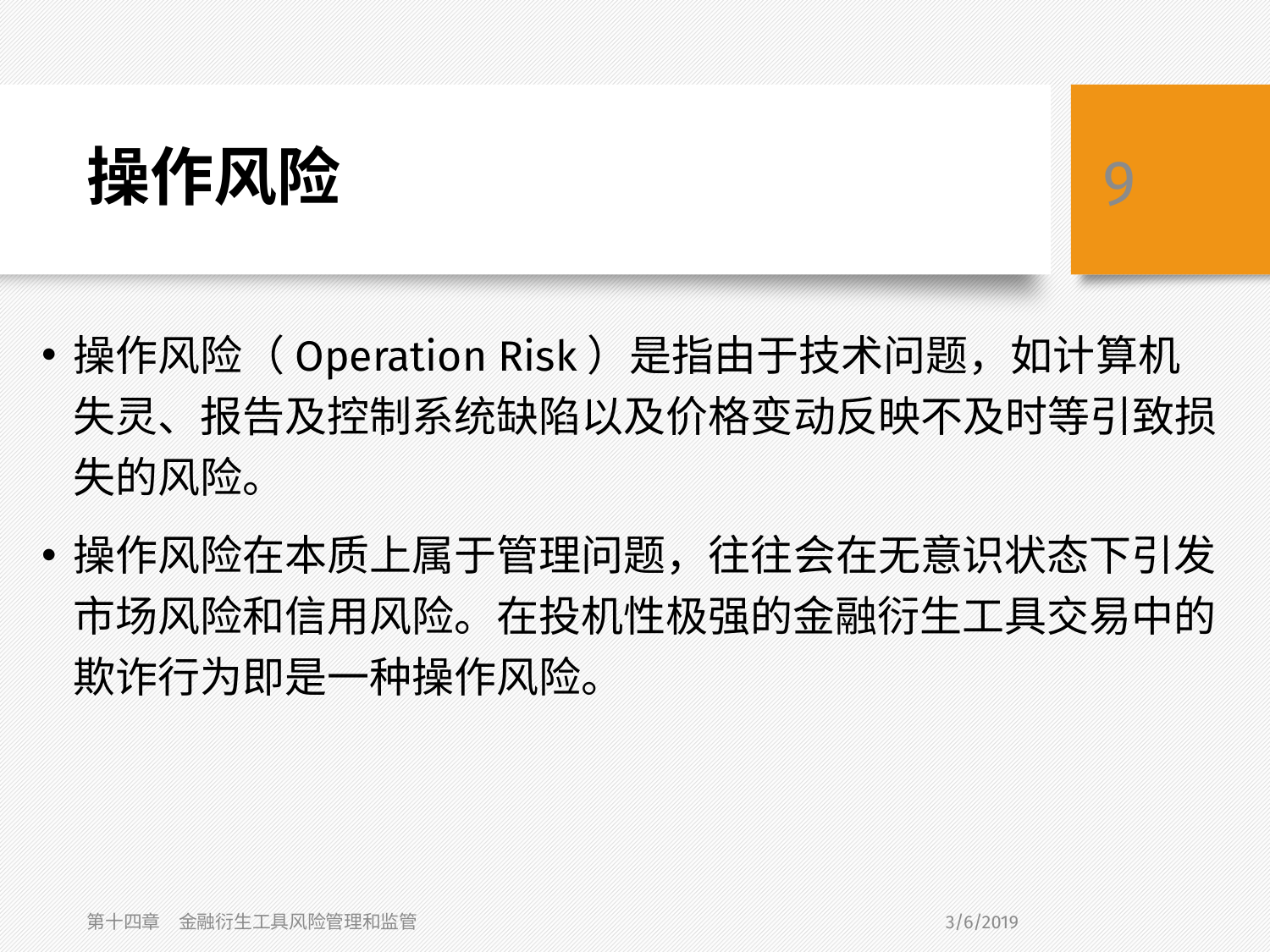

# 操作风险
9
操作风险（Operation Risk）是指由于技术问题，如计算机失灵、报告及控制系统缺陷以及价格变动反映不及时等引致损失的风险。
操作风险在本质上属于管理问题，往往会在无意识状态下引发市场风险和信用风险。在投机性极强的金融衍生工具交易中的欺诈行为即是一种操作风险。
3/6/2019
第十四章　金融衍生工具风险管理和监管